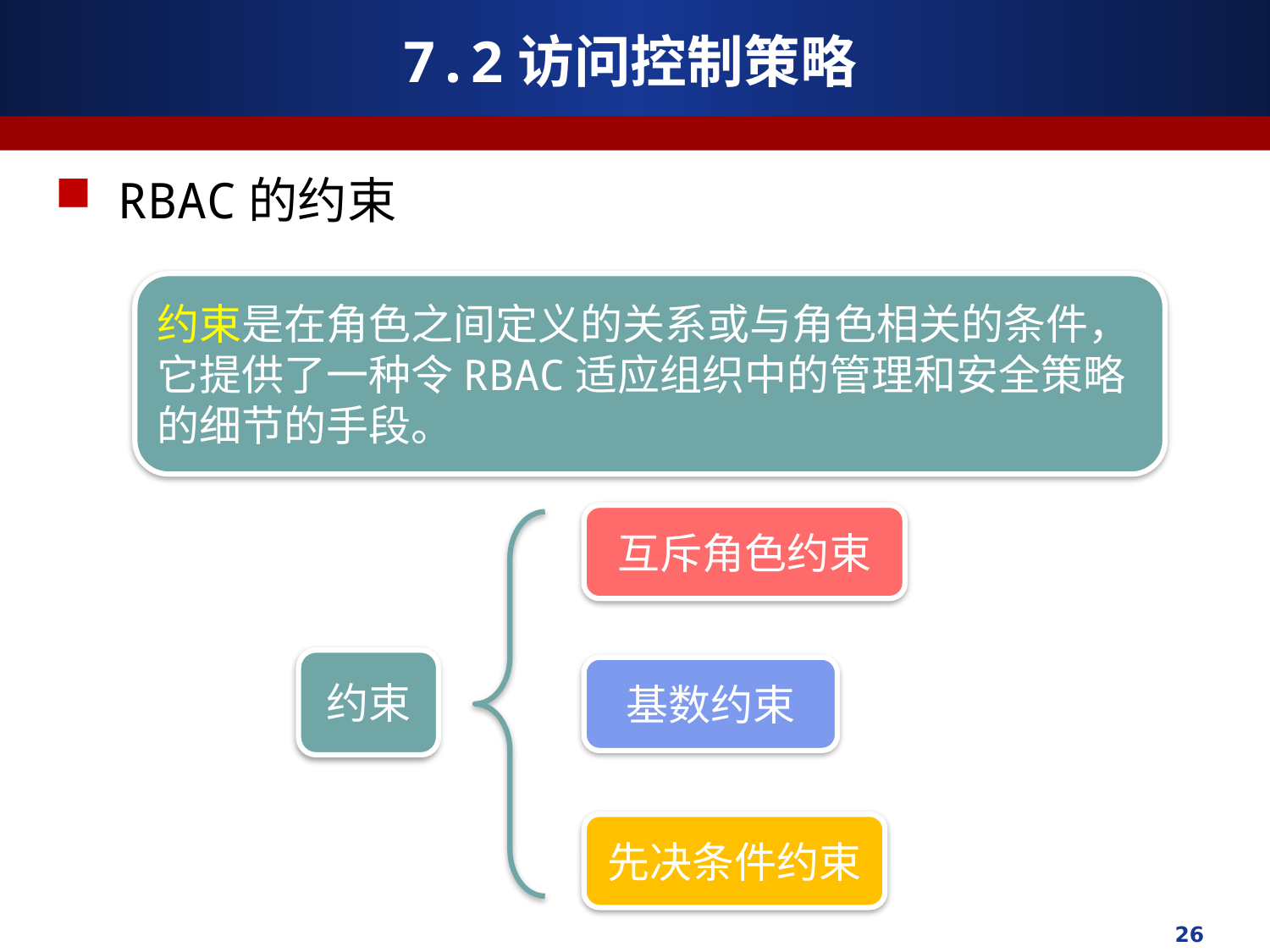

# 7.2访问控制策略
RBAC的约束
约束是在角色之间定义的关系或与角色相关的条件，它提供了一种令RBAC适应组织中的管理和安全策略的细节的手段。
互斥角色约束

约束
基数约束
先决条件约束
26